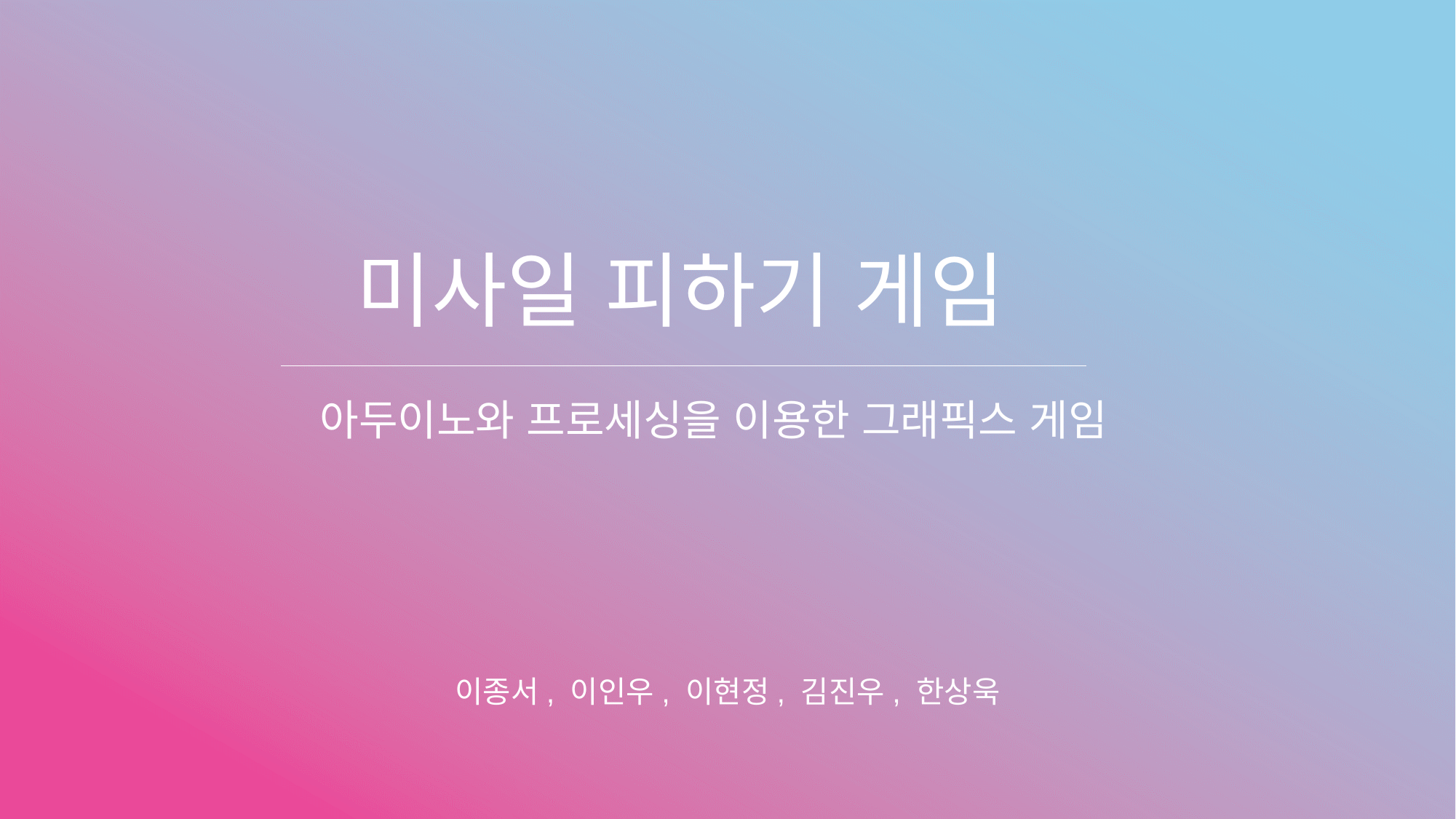

미사일 피하기 게임
아두이노와 프로세싱을 이용한 그래픽스 게임
이종서, 이인우, 이현정, 김진우, 한상욱